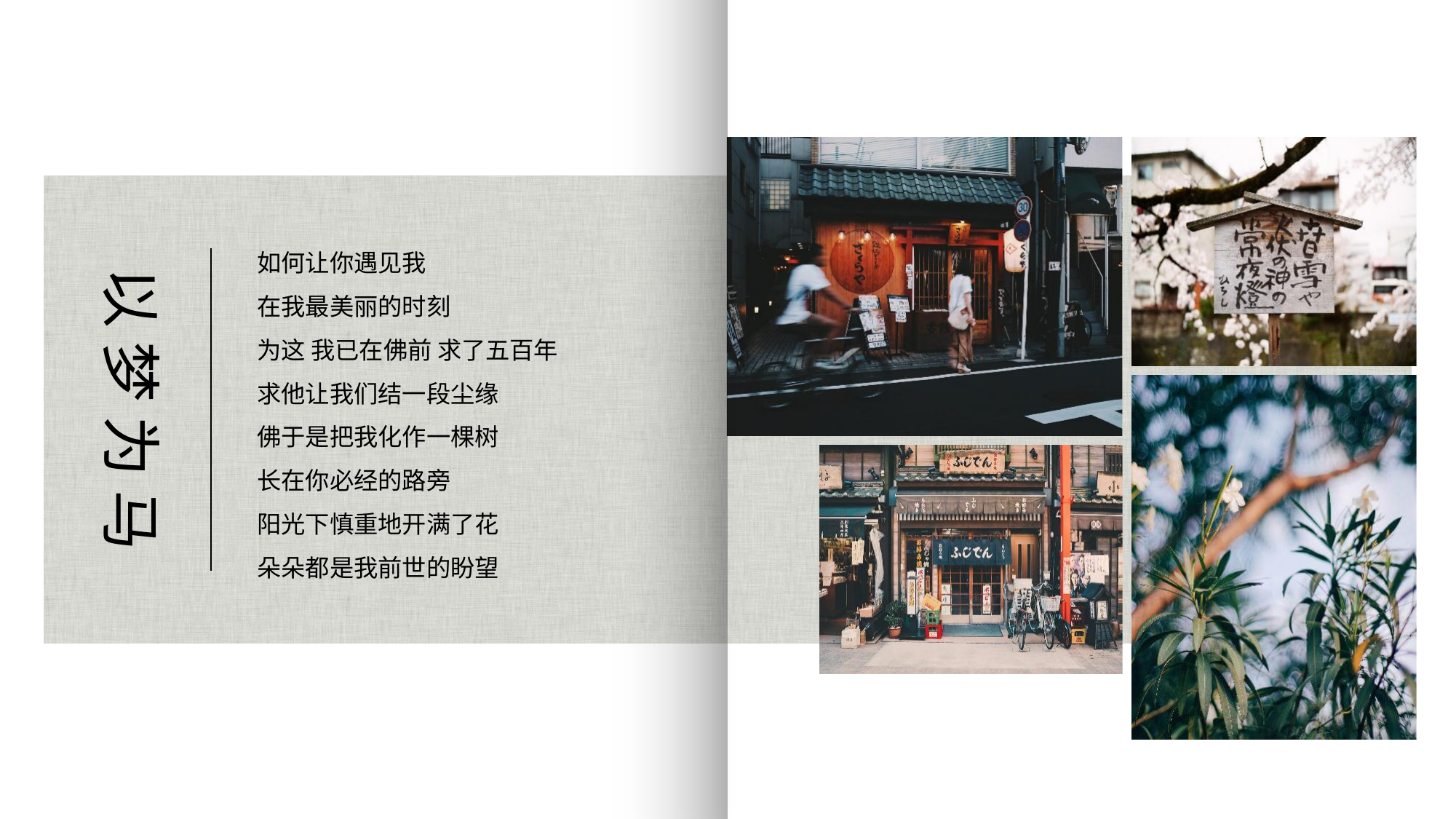

以 梦 为 马
如何让你遇见我
在我最美丽的时刻
为这 我已在佛前 求了五百年
求他让我们结一段尘缘
佛于是把我化作一棵树
长在你必经的路旁
阳光下慎重地开满了花
朵朵都是我前世的盼望